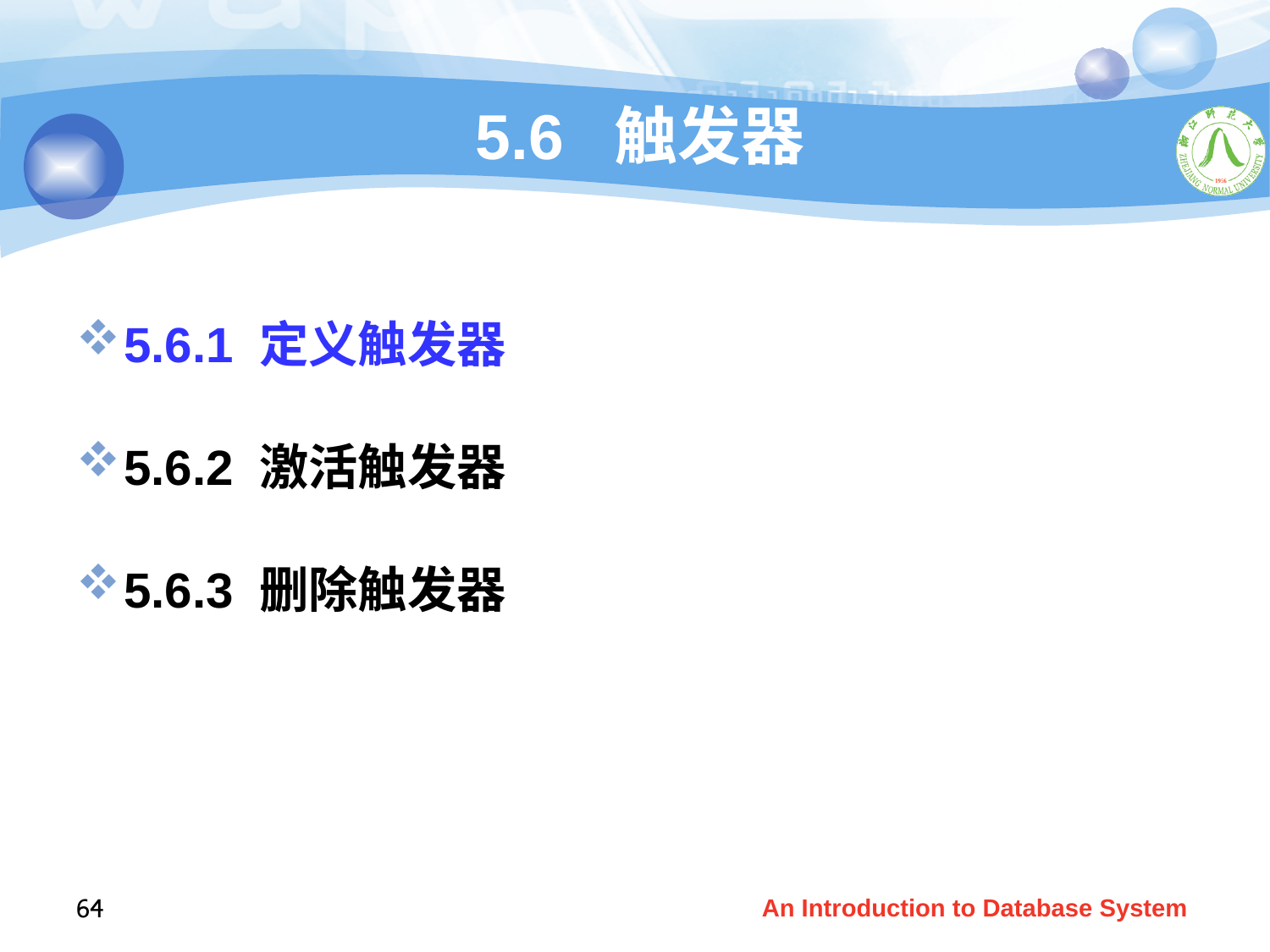

# 5.6  触发器
5.6.1 定义触发器
5.6.2 激活触发器
5.6.3 删除触发器

64
An Introduction to Database System